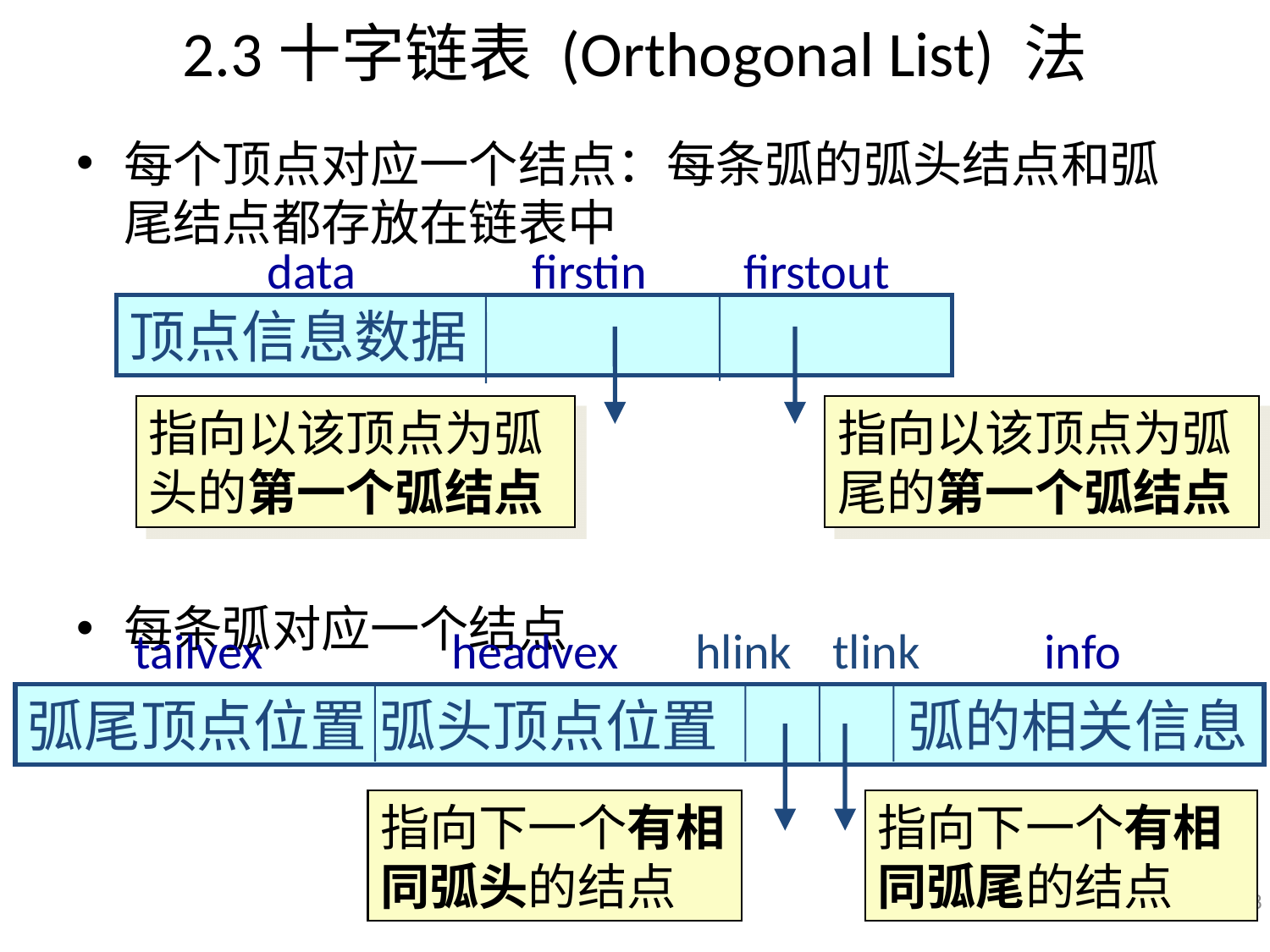

# 2.3十字链表 (Orthogonal List) 法
每个顶点对应一个结点：每条弧的弧头结点和弧尾结点都存放在链表中

每条弧对应一个结点

data
firstin
firstout
顶点信息数据

指向以该顶点为弧头的第一个弧结点
指向以该顶点为弧尾的第一个弧结点
tailvex
headvex
hlink
tlink
info
弧尾顶点位置 弧头顶点位置               弧的相关信息

指向下一个有相同弧头的结点
指向下一个有相同弧尾的结点
38